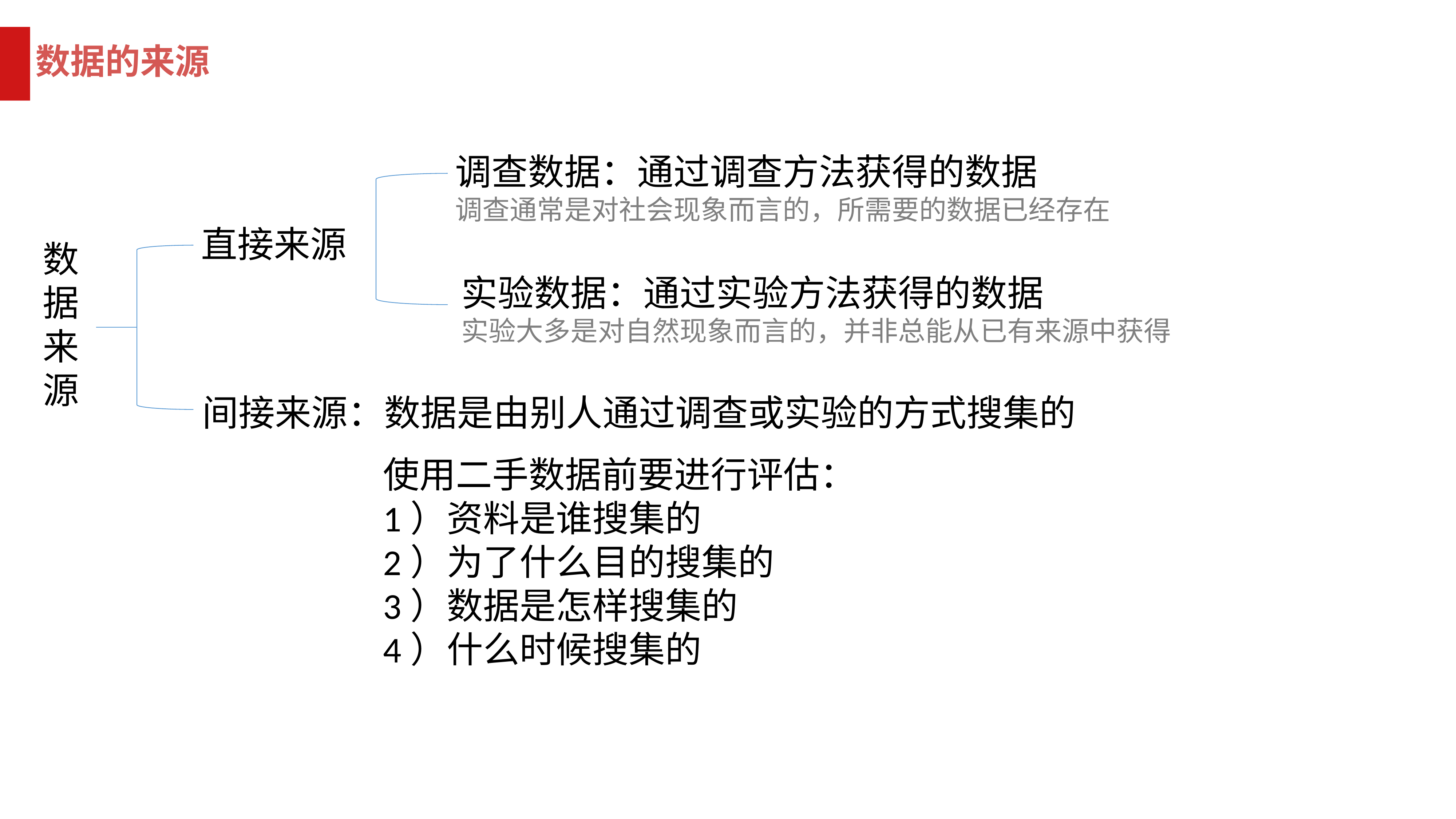

数据的来源
调查数据：通过调查方法获得的数据
调查通常是对社会现象而言的，所需要的数据已经存在

直接来源
间接来源：数据是由别人通过调查或实验的方式搜集的

数
据
来
源
实验数据：通过实验方法获得的数据
实验大多是对自然现象而言的，并非总能从已有来源中获得
使用二手数据前要进行评估：
1）资料是谁搜集的
2）为了什么目的搜集的
3）数据是怎样搜集的
4）什么时候搜集的
23